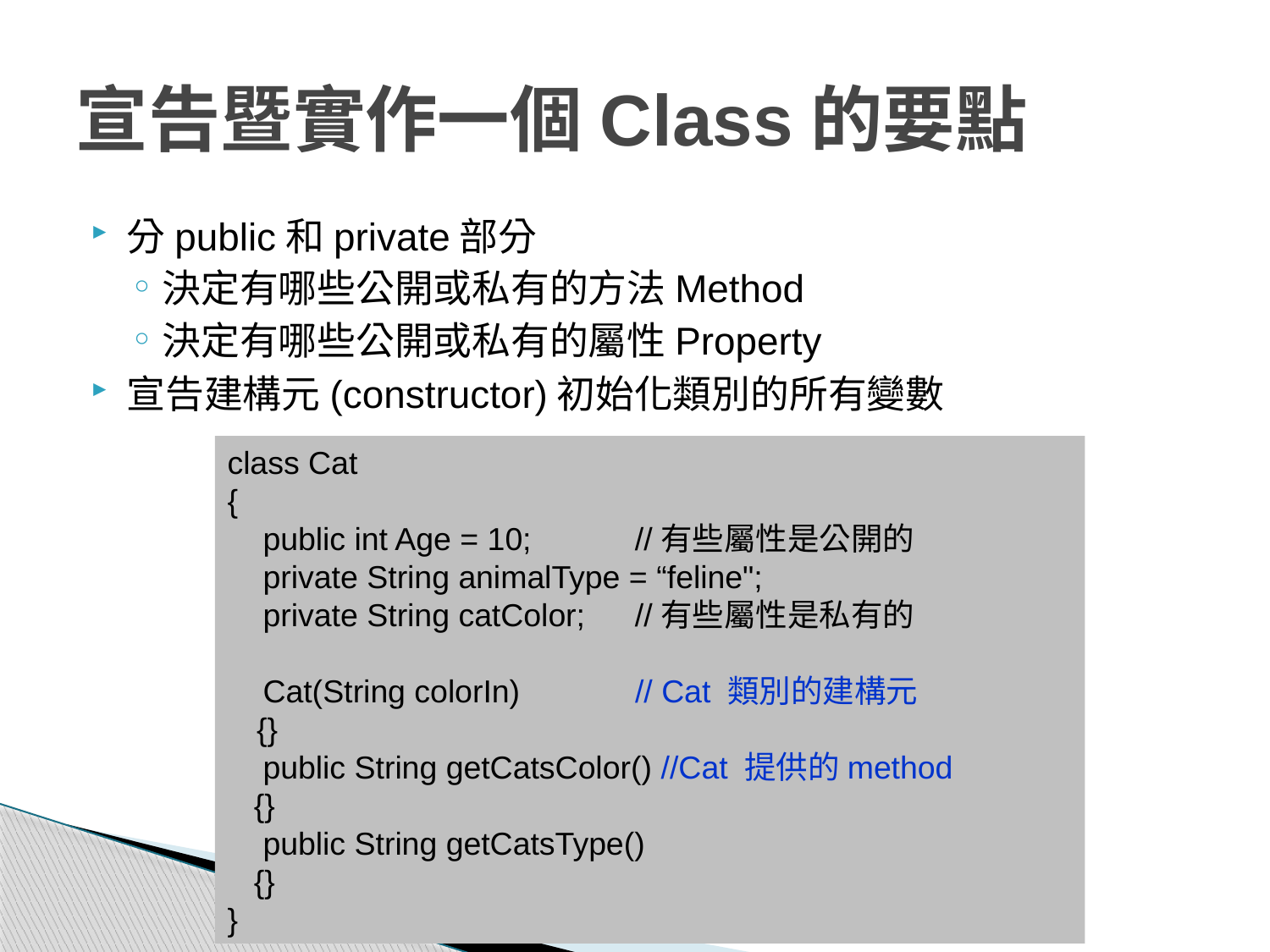

# 宣告暨實作一個Class的要點
分public和private部分
決定有哪些公開或私有的方法Method
決定有哪些公開或私有的屬性Property
宣告建構元(constructor)初始化類別的所有變數

class Cat
{
    public int Age = 10;	   //有些屬性是公開的
    private String animalType = “feline";
    private String catColor;	   //有些屬性是私有的

    Cat(String colorIn)	   // Cat 類別的建構元
   {}
    public String getCatsColor() //Cat 提供的method
   {}
    public String getCatsType()
   {}
}